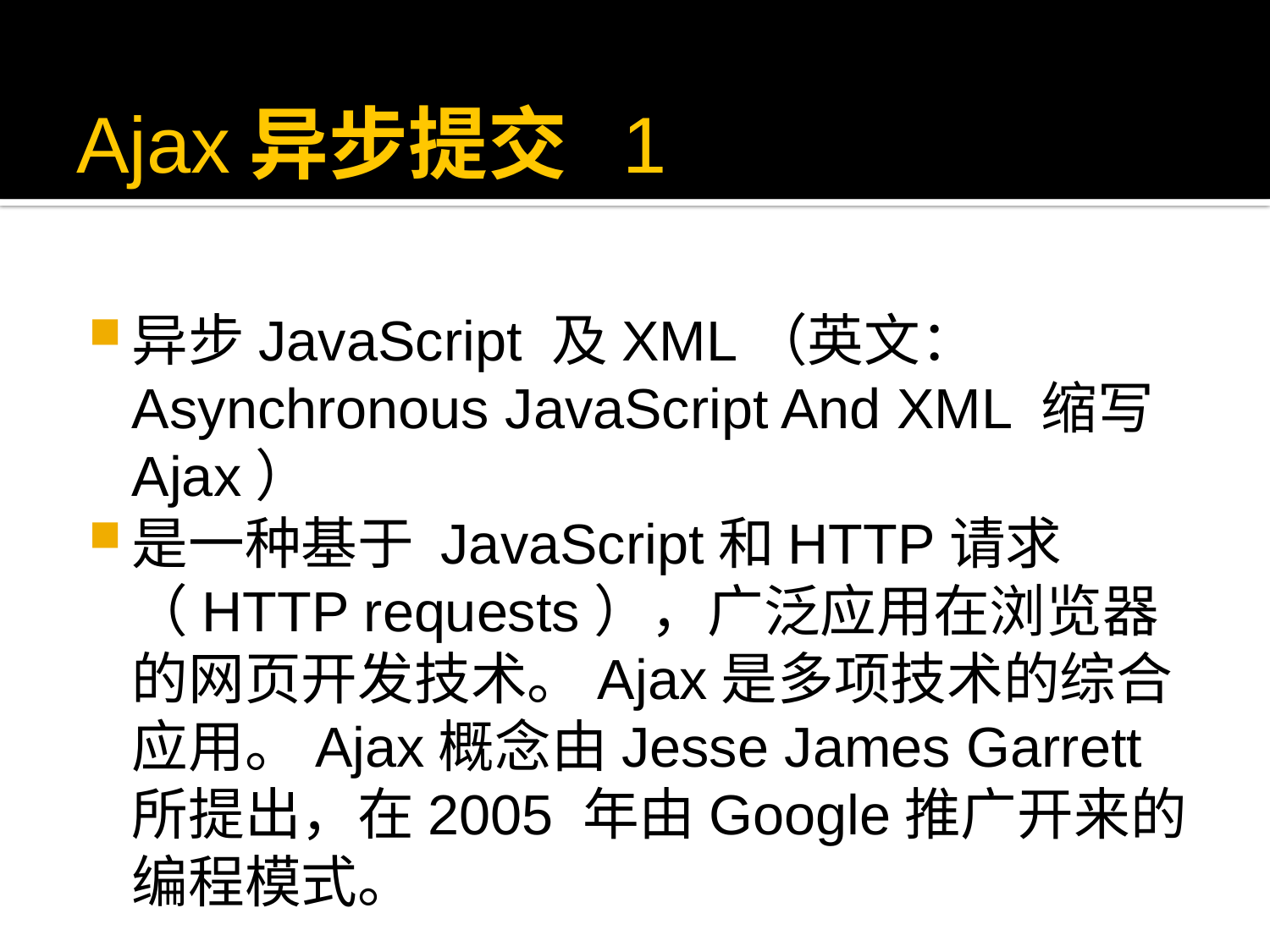

# Ajax异步提交  1
异步JavaScript 及XML（英文：Asynchronous JavaScript And XML 缩写Ajax）
是一种基于 JavaScript和HTTP请求（HTTP requests），广泛应用在浏览器的网页开发技术。Ajax是多项技术的综合应用。Ajax概念由Jesse James Garrett所提出，在2005 年由Google推广开来的编程模式。